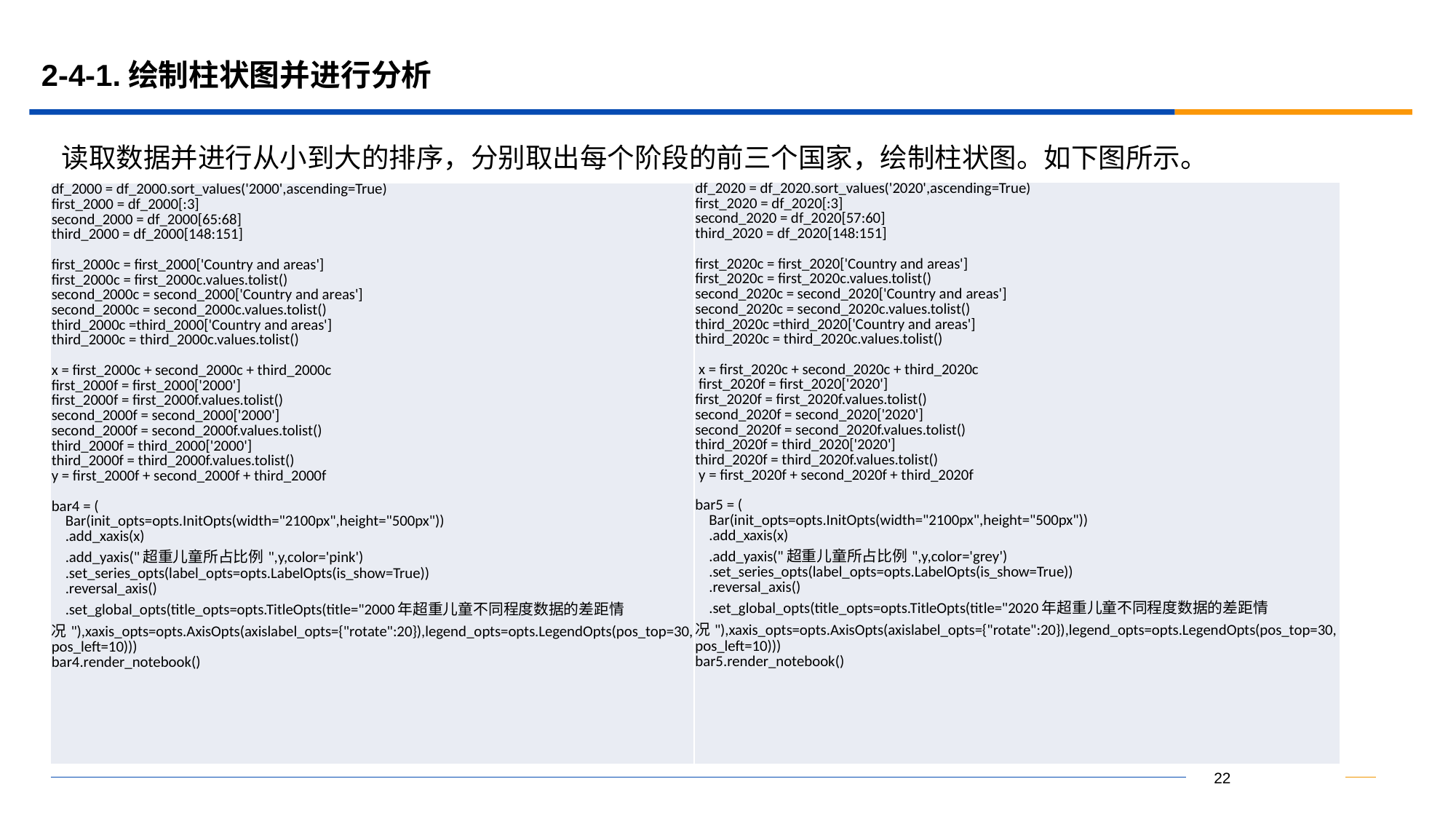

# 2-4-1.绘制柱状图并进行分析
读取数据并进行从小到大的排序，分别取出每个阶段的前三个国家，绘制柱状图。如下图所示。

| df\_2020 = df\_2020.sort\_values('2020',ascending=True) first\_2020 = df\_2020[:3] second\_2020 = df\_2020[57:60] third\_2020 = df\_2020[148:151]   first\_2020c = first\_2020['Country and areas'] first\_2020c = first\_2020c.values.tolist() second\_2020c = second\_2020['Country and areas'] second\_2020c = second\_2020c.values.tolist() third\_2020c =third\_2020['Country and areas'] third\_2020c = third\_2020c.values.tolist()  x = first\_2020c + second\_2020c + third\_2020c  first\_2020f = first\_2020['2020'] first\_2020f = first\_2020f.values.tolist() second\_2020f = second\_2020['2020'] second\_2020f = second\_2020f.values.tolist() third\_2020f = third\_2020['2020'] third\_2020f = third\_2020f.values.tolist()  y = first\_2020f + second\_2020f + third\_2020f   bar5 = ( Bar(init\_opts=opts.InitOpts(width="2100px",height="500px")) .add\_xaxis(x) .add\_yaxis("超重儿童所占比例",y,color='grey') .set\_series\_opts(label\_opts=opts.LabelOpts(is\_show=True)) .reversal\_axis() .set\_global\_opts(title\_opts=opts.TitleOpts(title="2020年超重儿童不同程度数据的差距情况"),xaxis\_opts=opts.AxisOpts(axislabel\_opts={"rotate":20}),legend\_opts=opts.LegendOpts(pos\_top=30,pos\_left=10))) bar5.render\_notebook() |
| --- |
| df\_2000 = df\_2000.sort\_values('2000',ascending=True) first\_2000 = df\_2000[:3] second\_2000 = df\_2000[65:68] third\_2000 = df\_2000[148:151]   first\_2000c = first\_2000['Country and areas'] first\_2000c = first\_2000c.values.tolist() second\_2000c = second\_2000['Country and areas'] second\_2000c = second\_2000c.values.tolist() third\_2000c =third\_2000['Country and areas'] third\_2000c = third\_2000c.values.tolist()   x = first\_2000c + second\_2000c + third\_2000c first\_2000f = first\_2000['2000'] first\_2000f = first\_2000f.values.tolist() second\_2000f = second\_2000['2000'] second\_2000f = second\_2000f.values.tolist() third\_2000f = third\_2000['2000'] third\_2000f = third\_2000f.values.tolist() y = first\_2000f + second\_2000f + third\_2000f   bar4 = ( Bar(init\_opts=opts.InitOpts(width="2100px",height="500px")) .add\_xaxis(x) .add\_yaxis("超重儿童所占比例",y,color='pink') .set\_series\_opts(label\_opts=opts.LabelOpts(is\_show=True)) .reversal\_axis() .set\_global\_opts(title\_opts=opts.TitleOpts(title="2000年超重儿童不同程度数据的差距情况"),xaxis\_opts=opts.AxisOpts(axislabel\_opts={"rotate":20}),legend\_opts=opts.LegendOpts(pos\_top=30,pos\_left=10))) bar4.render\_notebook() |
| --- |